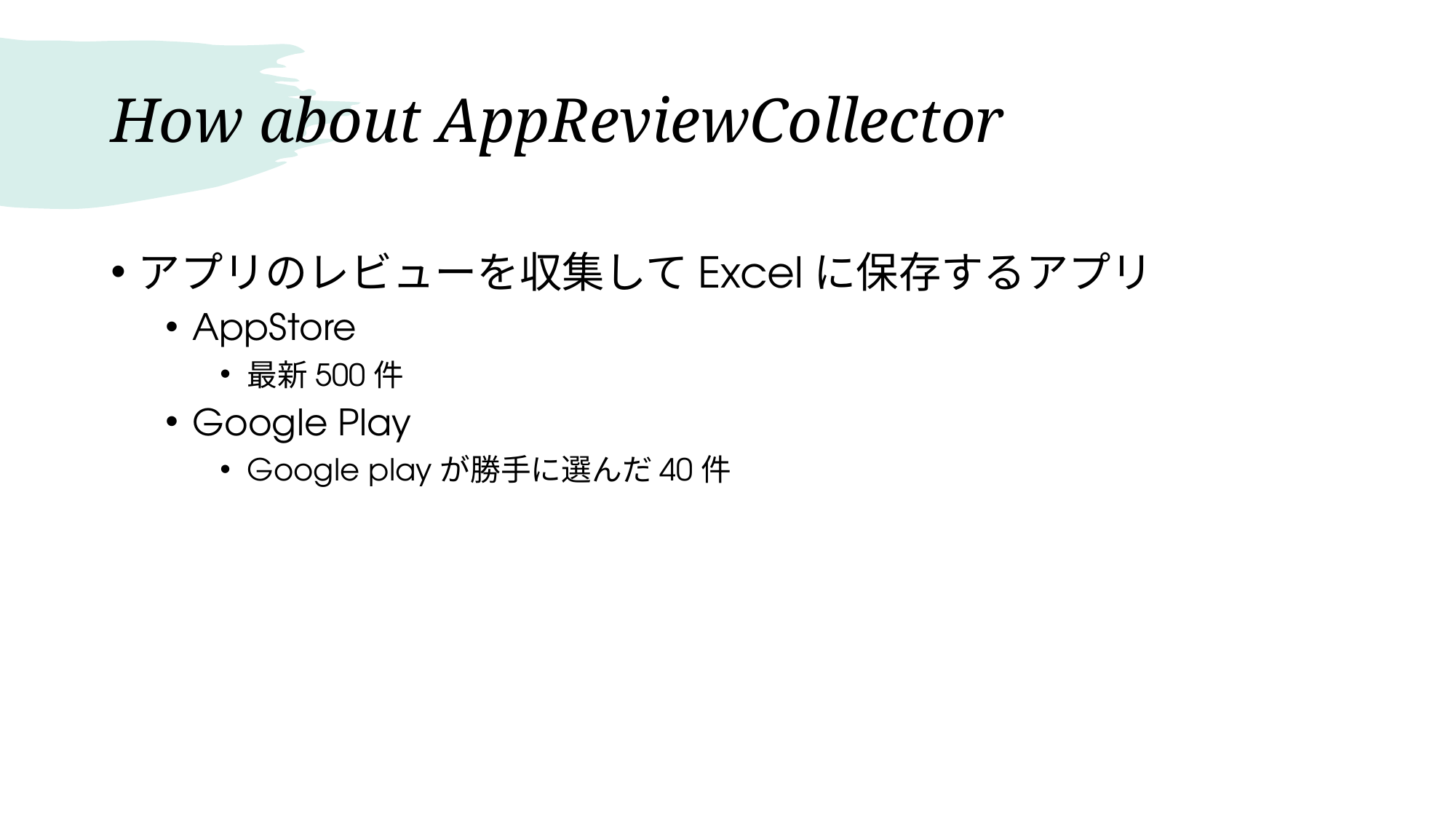

# How about AppReviewCollector
アプリのレビューを収集してExcelに保存するアプリ
AppStore
最新500件
Google Play
Google playが勝手に選んだ40件